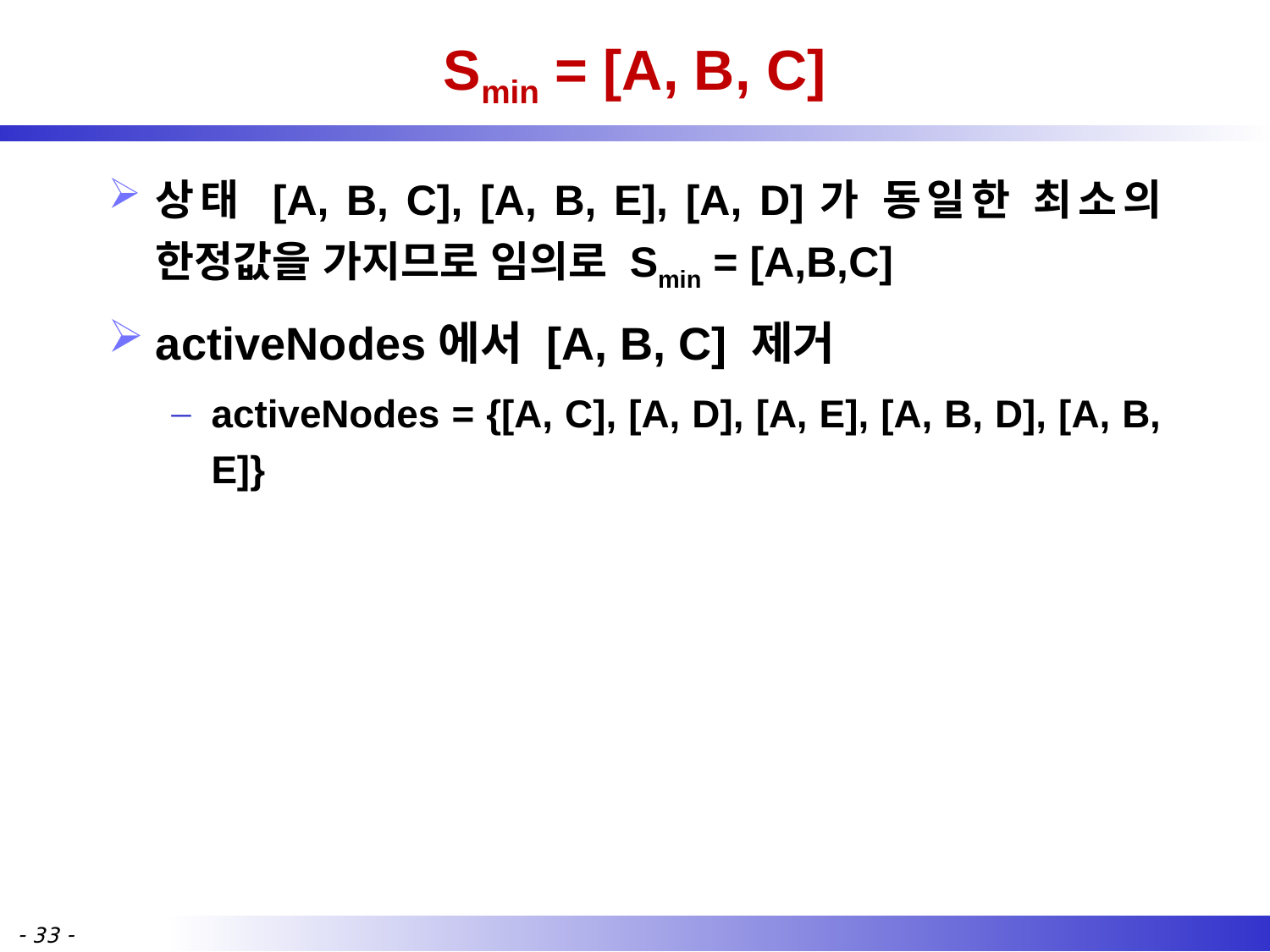

# Smin = [A, B, C]
상태 [A, B, C], [A, B, E], [A, D]가 동일한 최소의 한정값을 가지므로 임의로 Smin = [A,B,C]
activeNodes에서 [A, B, C] 제거
activeNodes = {[A, C], [A, D], [A, E], [A, B, D], [A, B, E]}
- 33 -